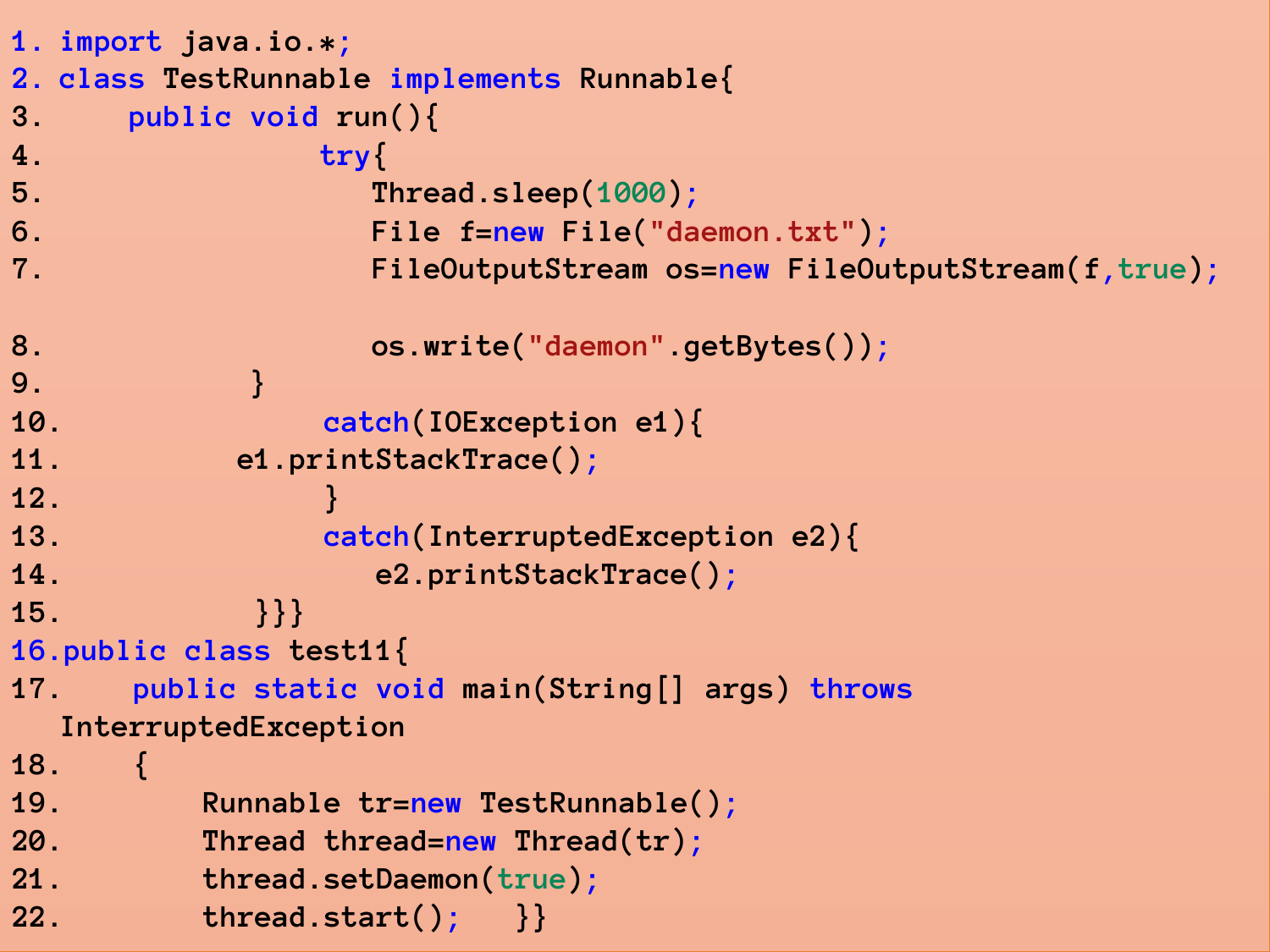

import java.io.*;
class TestRunnable implements Runnable{
    public void run(){
               try{
                  Thread.sleep(1000);
                  File f=new File("daemon.txt");
                  FileOutputStream os=new FileOutputStream(f,true);
                  os.write("daemon".getBytes());
           }
               catch(IOException e1){
          e1.printStackTrace();
               }
               catch(InterruptedException e2){
                  e2.printStackTrace();
           }}}
public class test11{
    public static void main(String[] args) throws InterruptedException
    {
        Runnable tr=new TestRunnable();
        Thread thread=new Thread(tr);
        thread.setDaemon(true);
        thread.start();   }}
5
 多线程的互斥与同步
PART